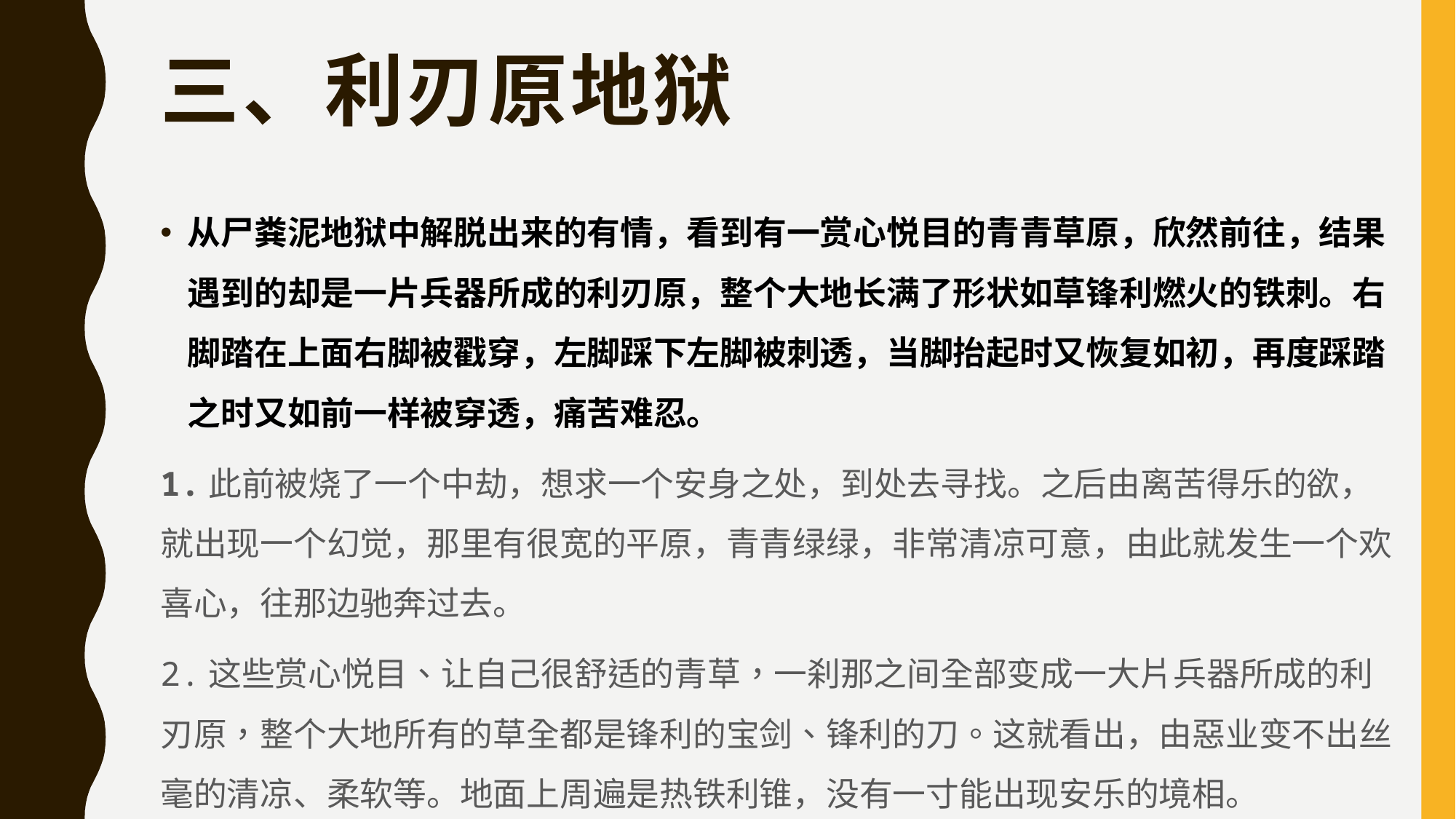

# 三、利刃原地狱
从尸粪泥地狱中解脱出来的有情，看到有一赏心悦目的青青草原，欣然前往，结果遇到的却是一片兵器所成的利刃原，整个大地长满了形状如草锋利燃火的铁刺。右脚踏在上面右脚被戳穿，左脚踩下左脚被刺透，当脚抬起时又恢复如初，再度踩踏之时又如前一样被穿透，痛苦难忍。
1.此前被烧了一个中劫，想求一个安身之处，到处去寻找。之后由离苦得乐的欲，就出现一个幻觉，那里有很宽的平原，青青绿绿，非常清凉可意，由此就发生一个欢喜心，往那边驰奔过去。
2.这些赏心悦目、让自己很舒适的青草，一刹那之间全部变成一大片兵器所成的利刃原，整个大地所有的草全都是锋利的宝剑、锋利的刀。这就看出，由惡业变不出丝毫的清凉、柔软等。地面上周遍是热铁利锥，没有一寸能出现安乐的境相。